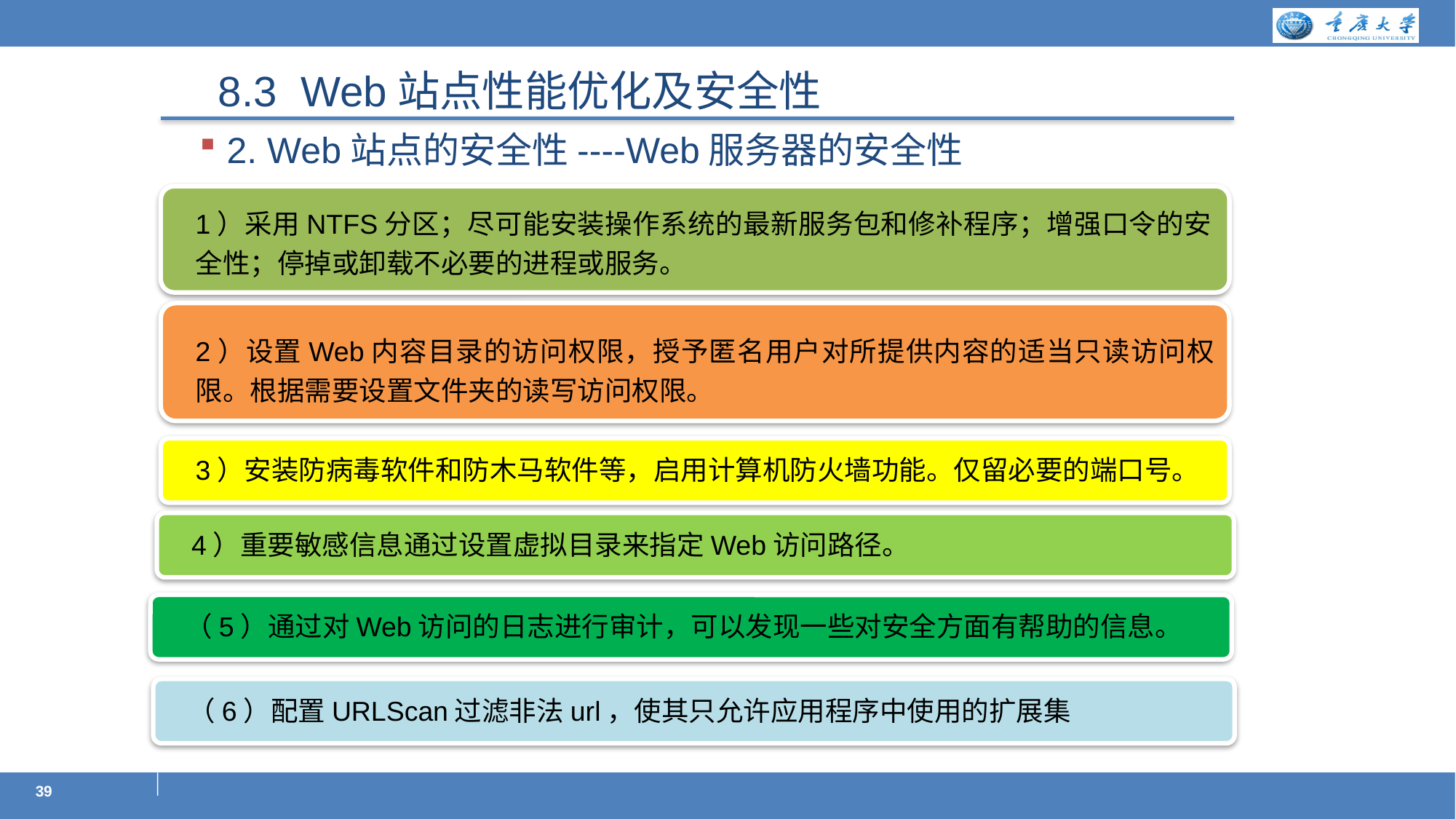

8.3  Web站点性能优化及安全性
2. Web站点的安全性----Web服务器的安全性

1）采用NTFS分区；尽可能安装操作系统的最新服务包和修补程序；增强口令的安全性；停掉或卸载不必要的进程或服务。

2）设置Web内容目录的访问权限，授予匿名用户对所提供内容的适当只读访问权限。根据需要设置文件夹的读写访问权限。

3）安装防病毒软件和防木马软件等，启用计算机防火墙功能。仅留必要的端口号。

4）重要敏感信息通过设置虚拟目录来指定Web访问路径。

（5）通过对Web访问的日志进行审计，可以发现一些对安全方面有帮助的信息。

（6）配置URLScan过滤非法url，使其只允许应用程序中使用的扩展集
39